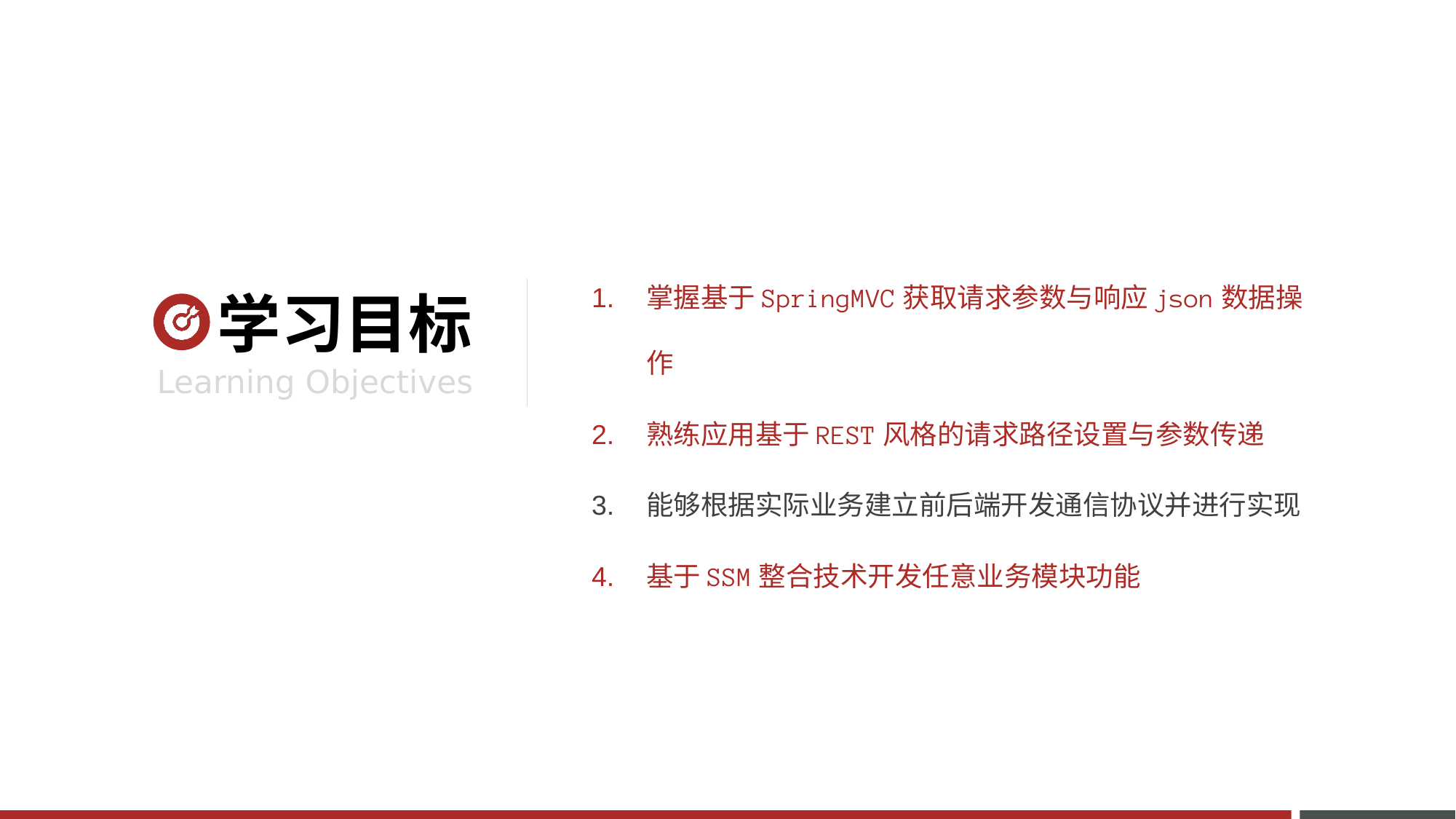

掌握基于SpringMVC获取请求参数与响应json数据操作
熟练应用基于REST风格的请求路径设置与参数传递
能够根据实际业务建立前后端开发通信协议并进行实现
基于SSM整合技术开发任意业务模块功能